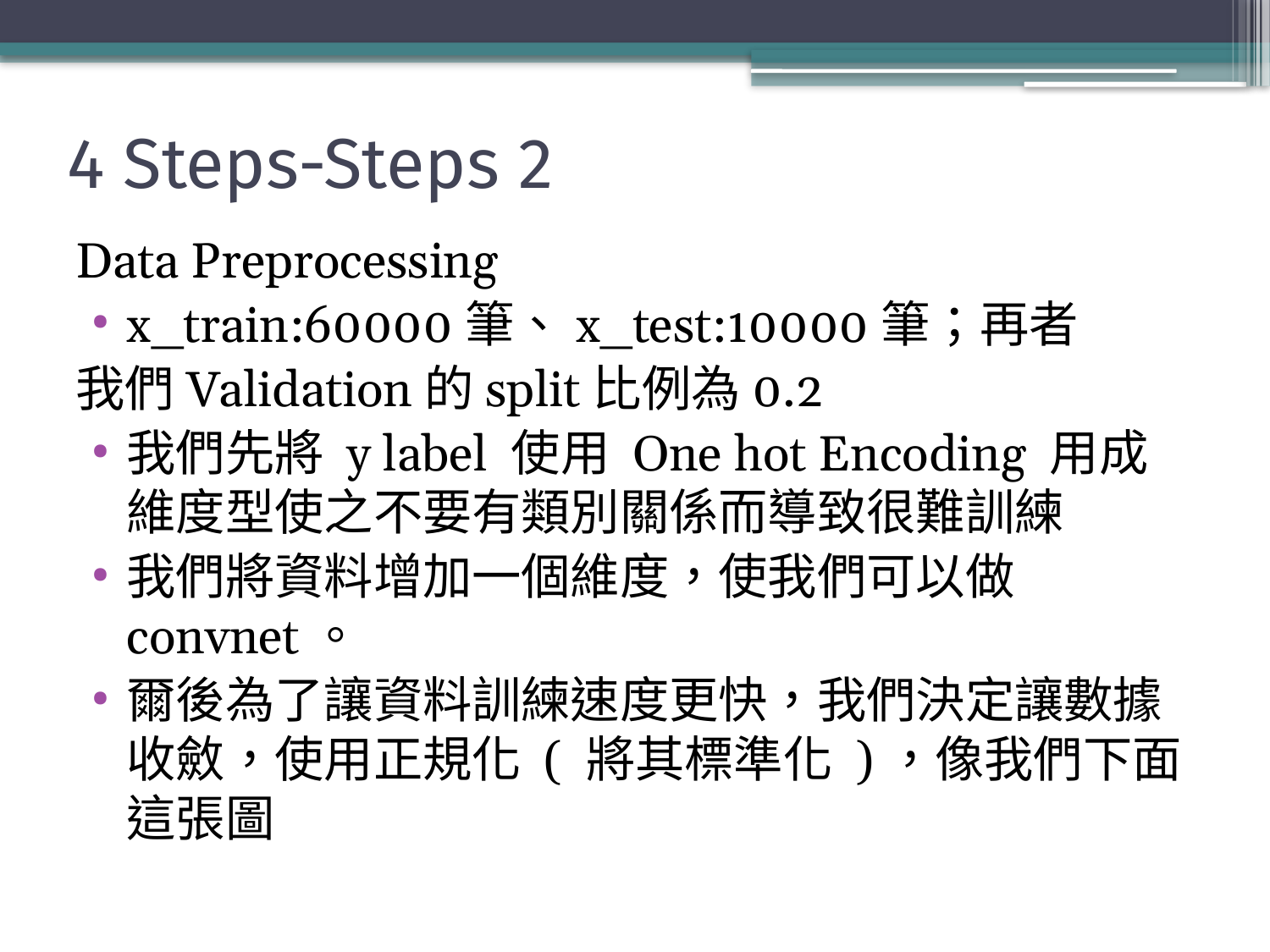

# 4 Steps-Steps 2
Data Preprocessing
x_train:60000筆、x_test:10000筆；再者
我們Validation的split比例為0.2
我們先將 y label 使用 One hot Encoding 用成維度型使之不要有類別關係而導致很難訓練
我們將資料增加一個維度，使我們可以做convnet。
爾後為了讓資料訓練速度更快，我們決定讓數據收斂，使用正規化 ( 將其標準化 )，像我們下面這張圖